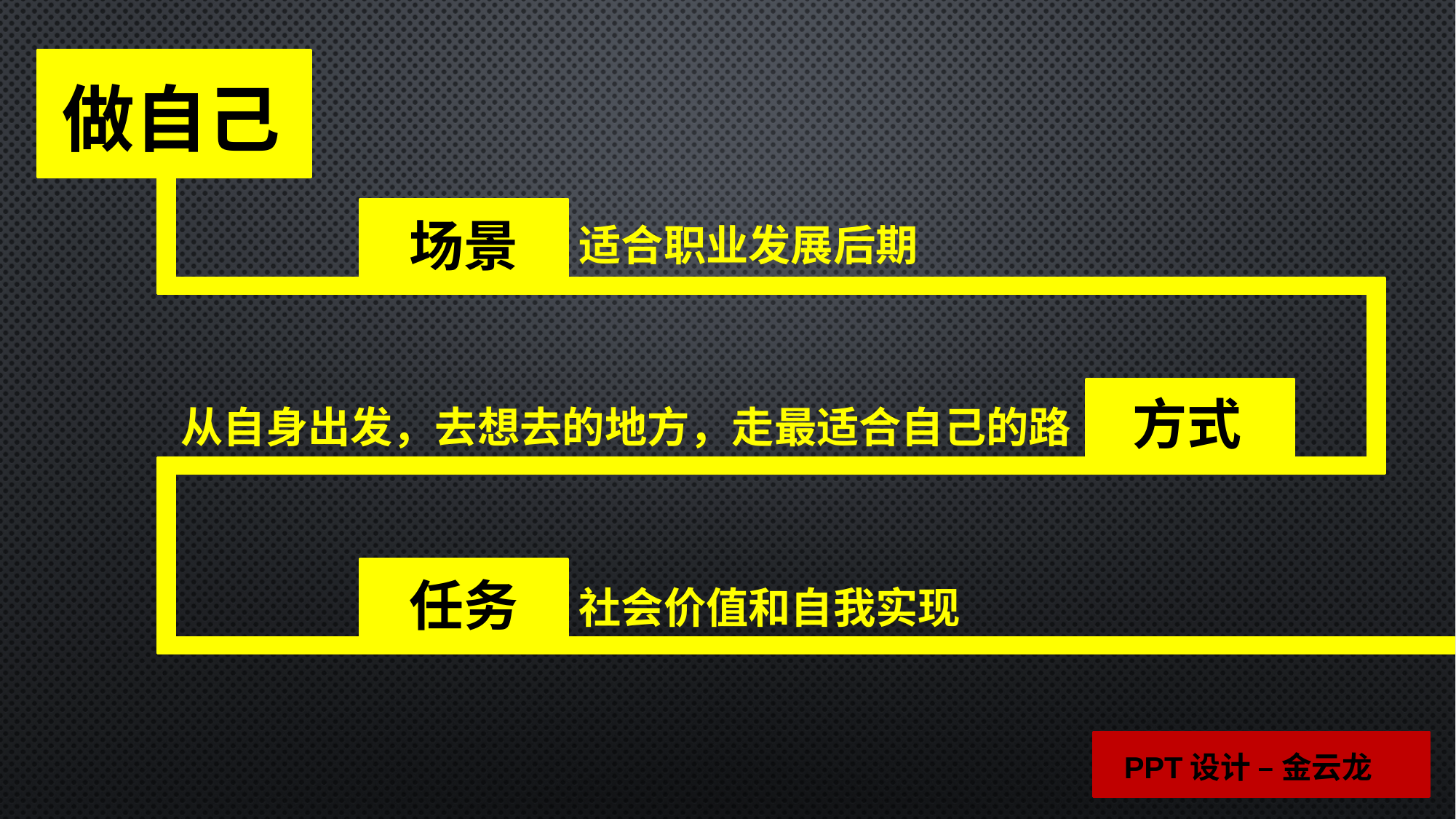

做自己

场景
适合职业发展后期

方式
从自身出发，去想去的地方，走最适合自己的路

任务
社会价值和自我实现

PPT设计 – 金云龙